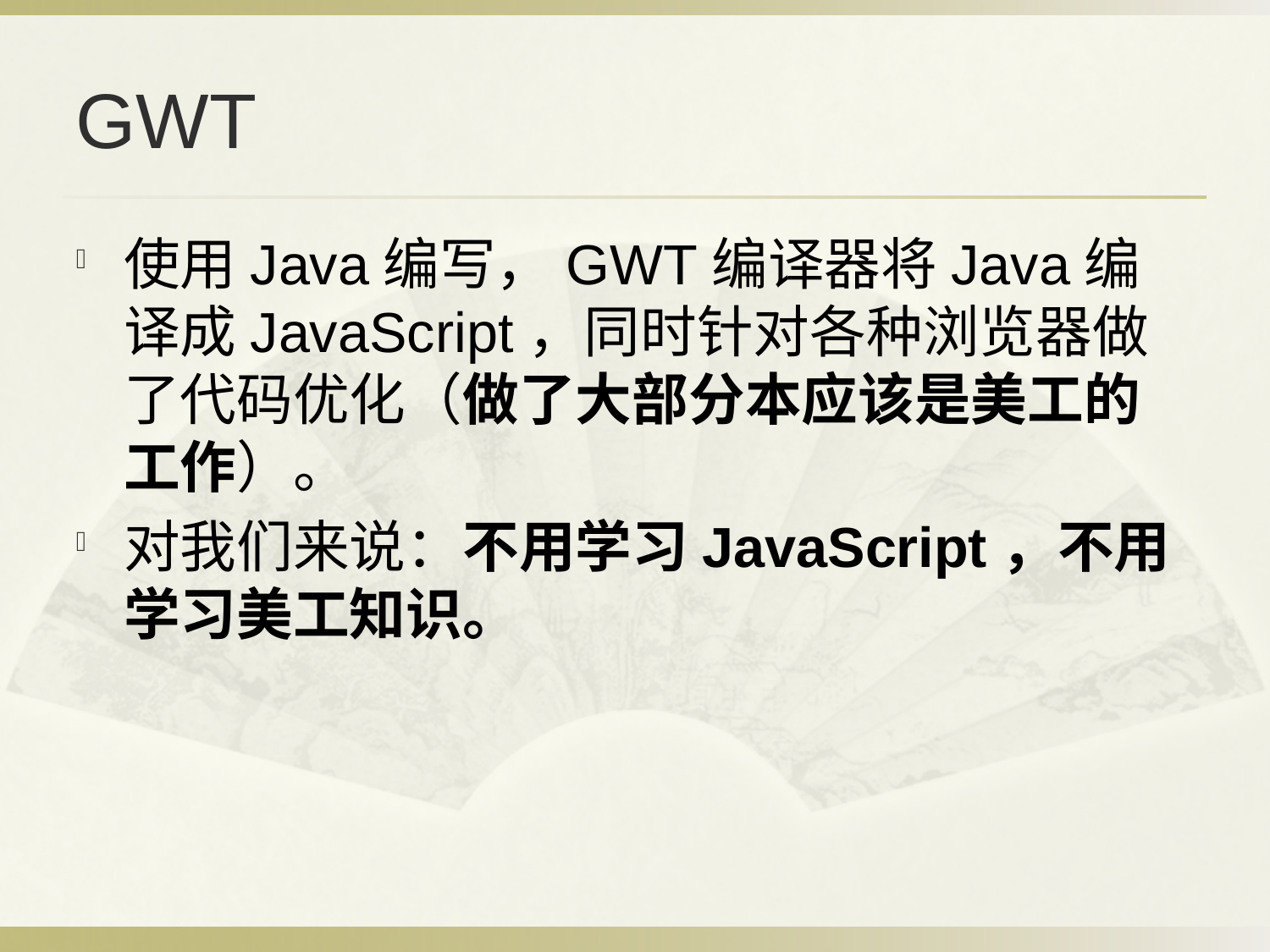

# GWT
使用Java编写，GWT编译器将Java编译成JavaScript，同时针对各种浏览器做了代码优化（做了大部分本应该是美工的工作）。
对我们来说：不用学习JavaScript，不用学习美工知识。